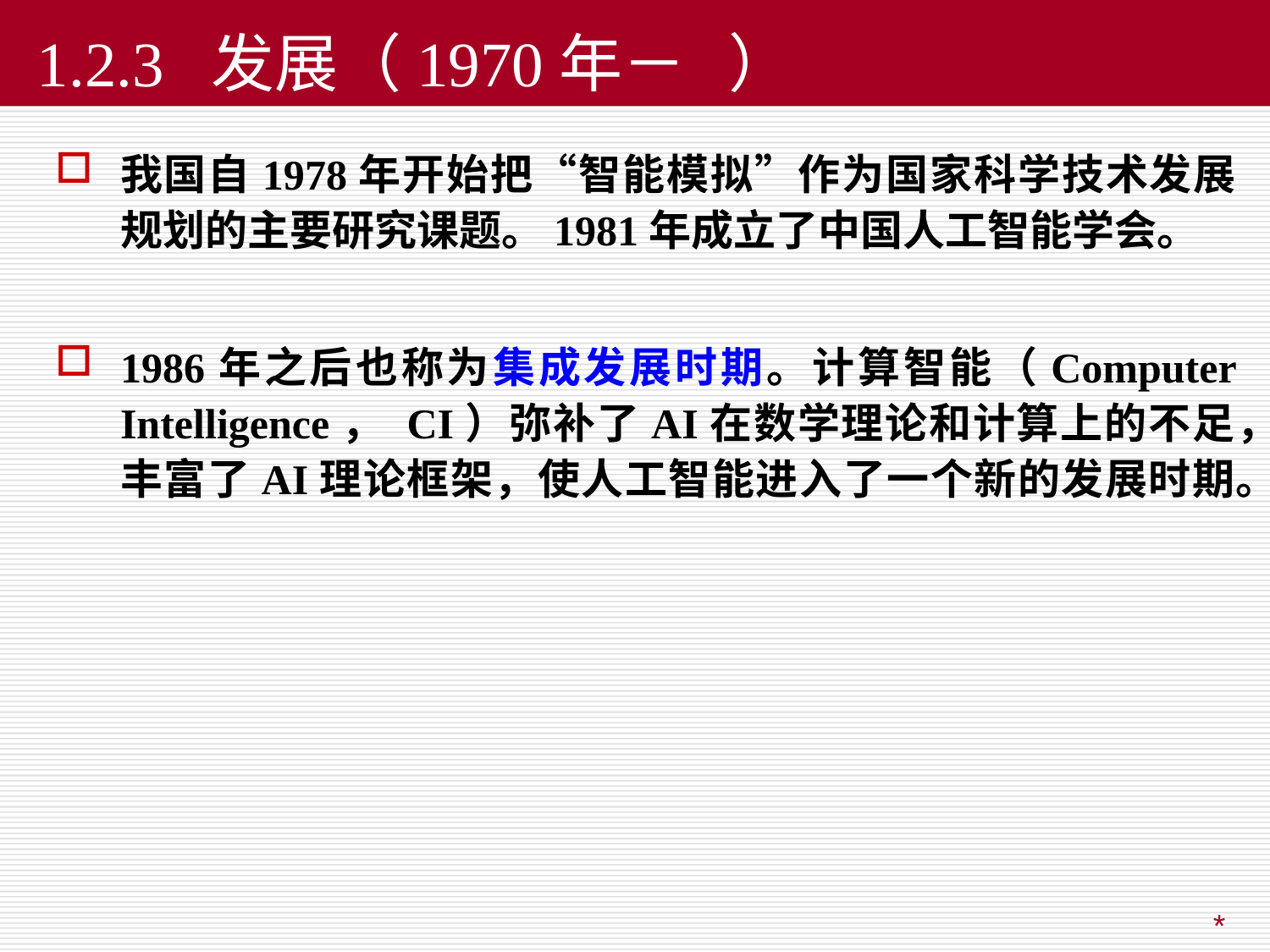

# 1.2.3  发展（1970年－   ）
我国自1978年开始把“智能模拟”作为国家科学技术发展规划的主要研究课题。1981年成立了中国人工智能学会。

1986年之后也称为集成发展时期。计算智能（Computer Intelligence， CI）弥补了AI在数学理论和计算上的不足，丰富了AI理论框架，使人工智能进入了一个新的发展时期。
*